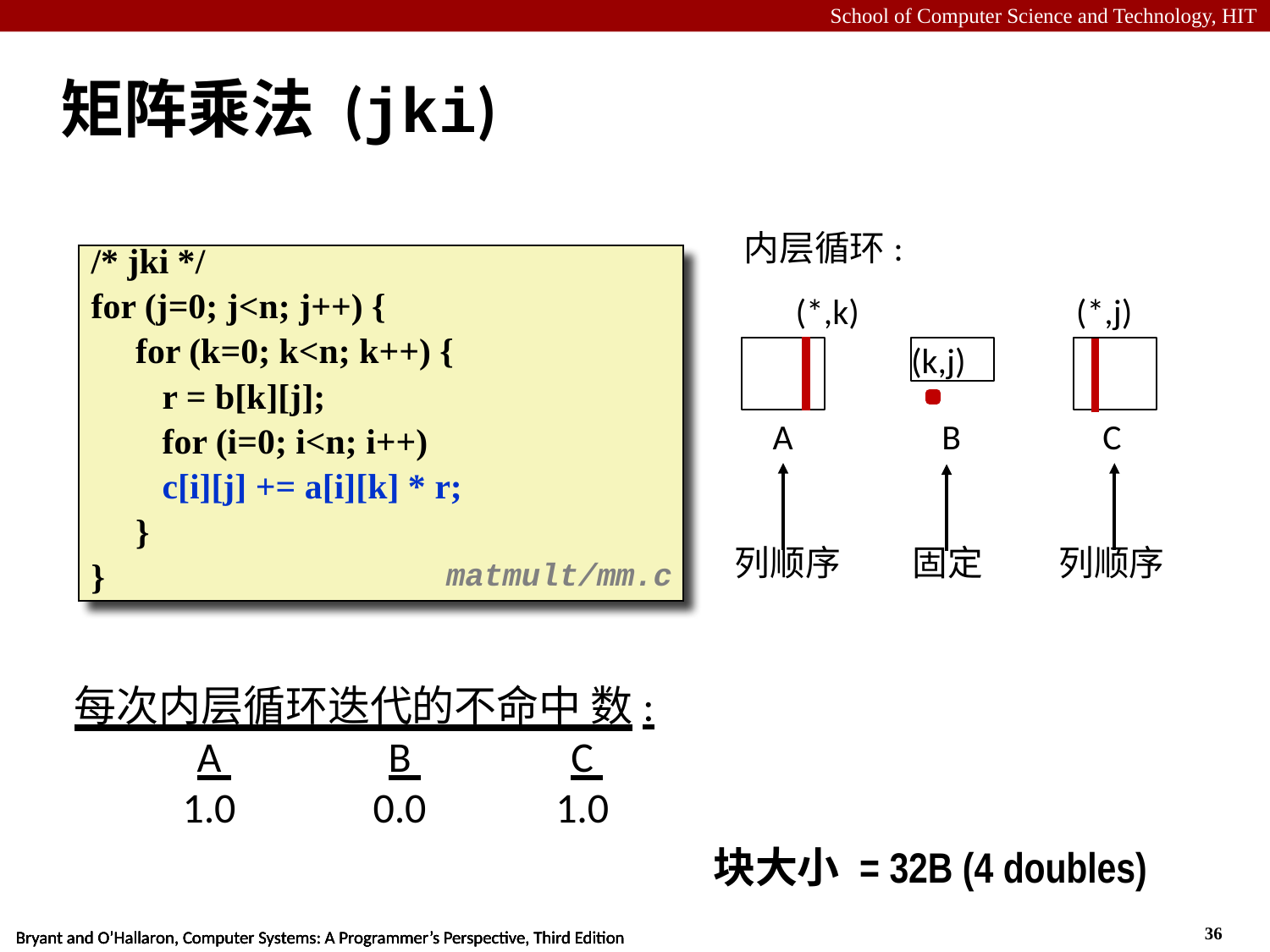

# 矩阵乘法 (jki)
内层循环:  (*,k)
/* jki */
for (j=0; j<n; j++) {
     for (k=0; k<n; k++) {
        r = b[k][j];
        for (i=0; i<n; i++)
        c[i][j] += a[i][k] * r;
     }
}
(*,j)

(k,j)

A
B
C

固定
列顺序
列顺序
matmult/mm.c
每次内层循环迭代的不命中 数:
A  1.0
B  0.0
C  1.0
块大小 = 32B (4 doubles)